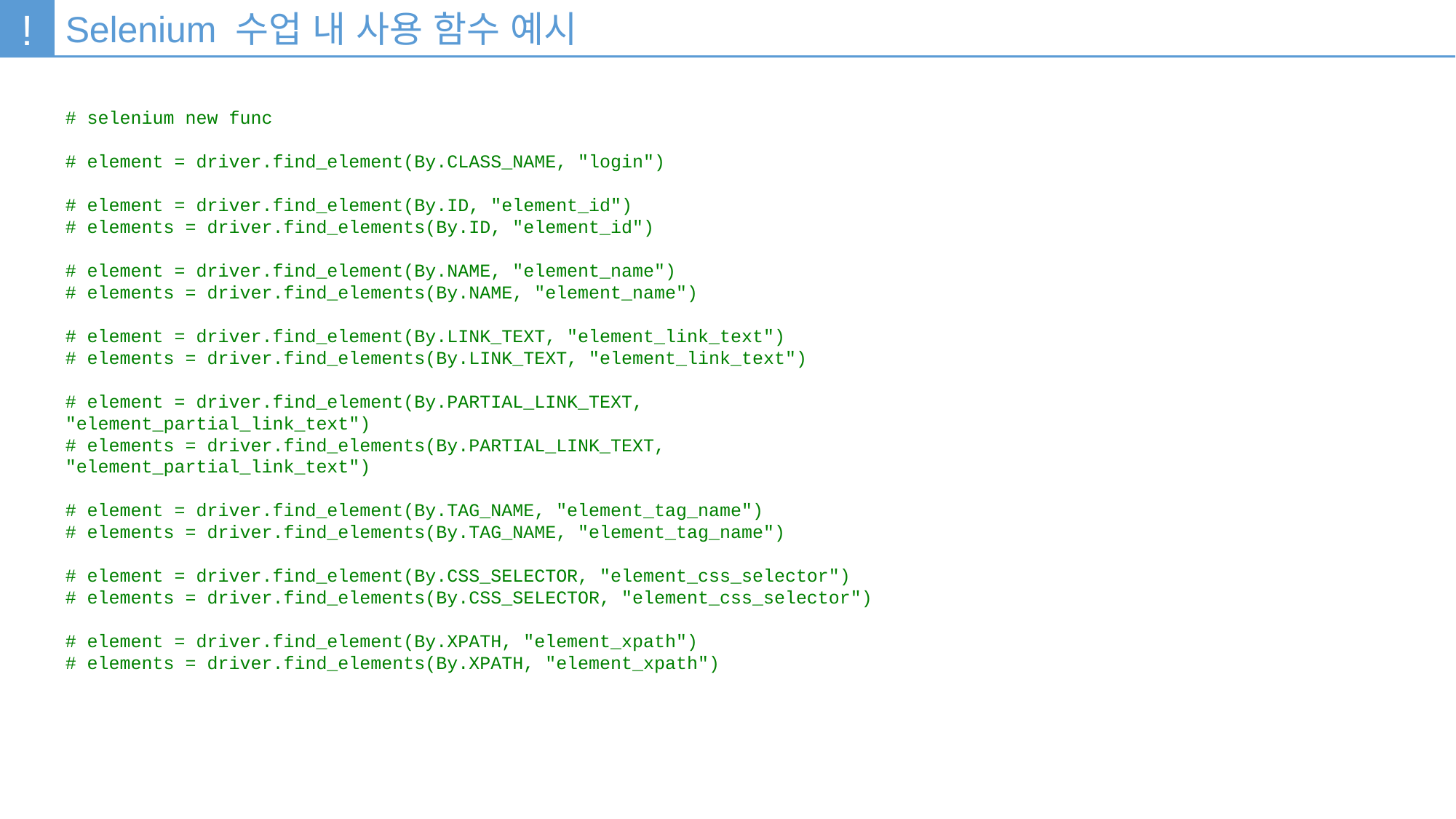

!
Selenium 수업 내 사용 함수 예시
# selenium new func
# element = driver.find_element(By.CLASS_NAME, "login")
# element = driver.find_element(By.ID, "element_id")
# elements = driver.find_elements(By.ID, "element_id")
# element = driver.find_element(By.NAME, "element_name")
# elements = driver.find_elements(By.NAME, "element_name")
# element = driver.find_element(By.LINK_TEXT, "element_link_text")
# elements = driver.find_elements(By.LINK_TEXT, "element_link_text")
# element = driver.find_element(By.PARTIAL_LINK_TEXT, "element_partial_link_text")
# elements = driver.find_elements(By.PARTIAL_LINK_TEXT, "element_partial_link_text")
# element = driver.find_element(By.TAG_NAME, "element_tag_name")
# elements = driver.find_elements(By.TAG_NAME, "element_tag_name")
# element = driver.find_element(By.CSS_SELECTOR, "element_css_selector")
# elements = driver.find_elements(By.CSS_SELECTOR, "element_css_selector")
# element = driver.find_element(By.XPATH, "element_xpath")
# elements = driver.find_elements(By.XPATH, "element_xpath")